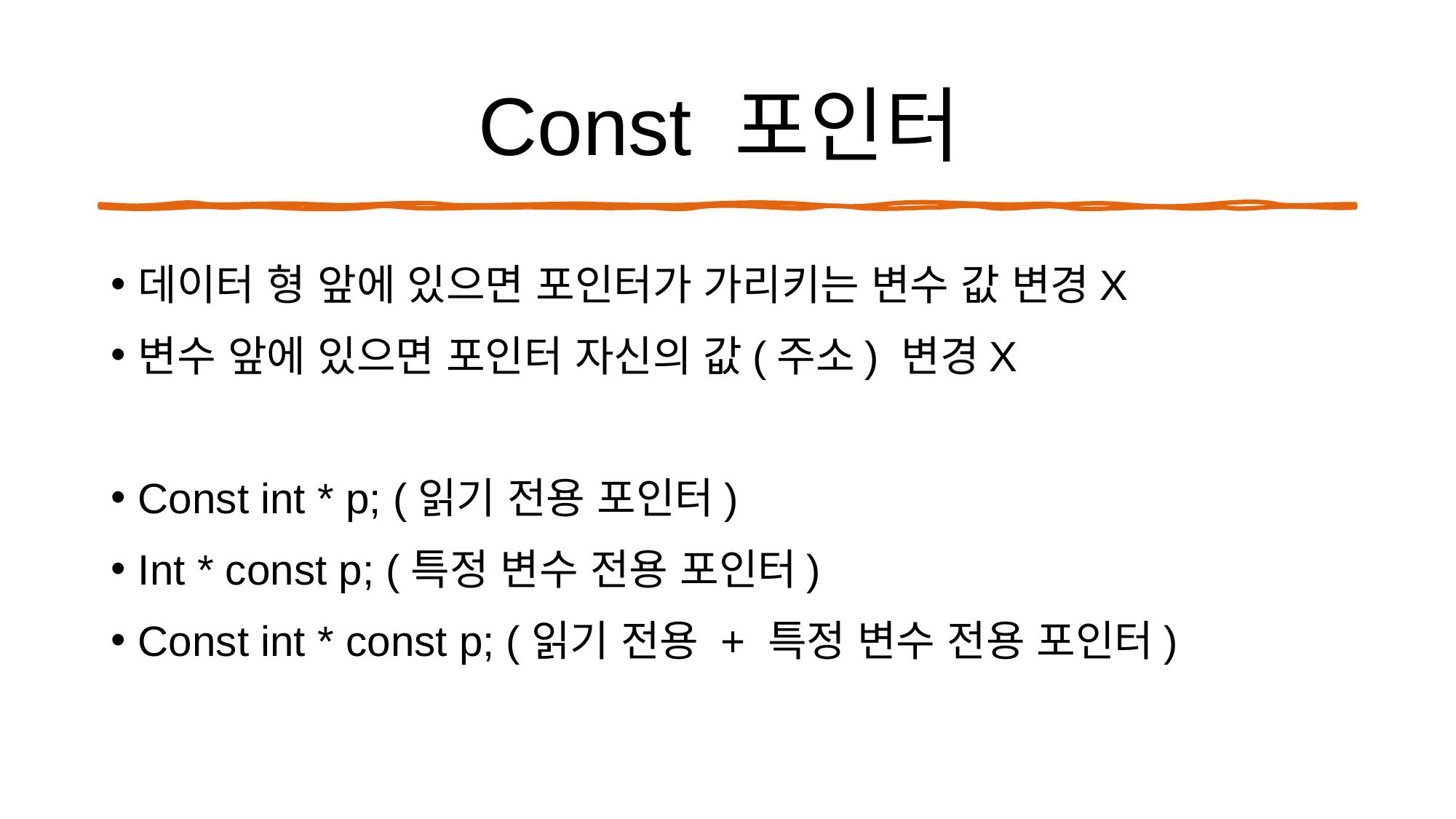

# Const 포인터
데이터 형 앞에 있으면 포인터가 가리키는 변수 값 변경X
변수 앞에 있으면 포인터 자신의 값(주소) 변경X

Const int * p; (읽기 전용 포인터)
Int * const p; (특정 변수 전용 포인터)
Const int * const p; (읽기 전용 + 특정 변수 전용 포인터)